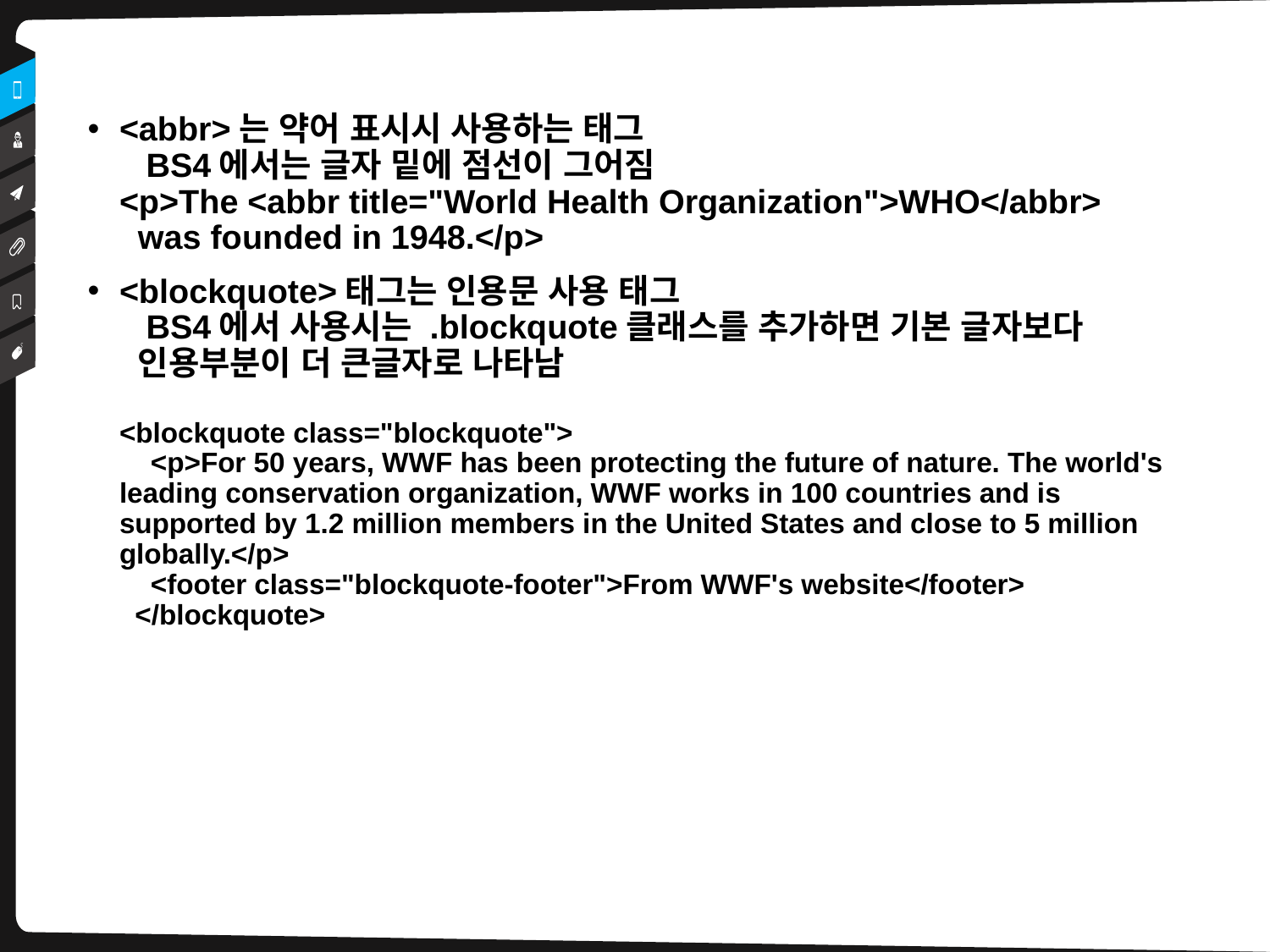

<abbr>는 약어 표시시 사용하는 태그
  BS4에서는 글자 밑에 점선이 그어짐
<p>The <abbr title="World Health Organization">WHO</abbr>
  was founded in 1948.</p>
<blockquote>태그는 인용문 사용 태그
  BS4에서 사용시는 .blockquote클래스를 추가하면 기본 글자보다
  인용부분이 더 큰글자로 나타남
<blockquote class="blockquote">
    <p>For 50 years, WWF has been protecting the future of nature. The world's leading conservation organization, WWF works in 100 countries and is supported by 1.2 million members in the United States and close to 5 million globally.</p>
    <footer class="blockquote-footer">From WWF's website</footer>
  </blockquote>